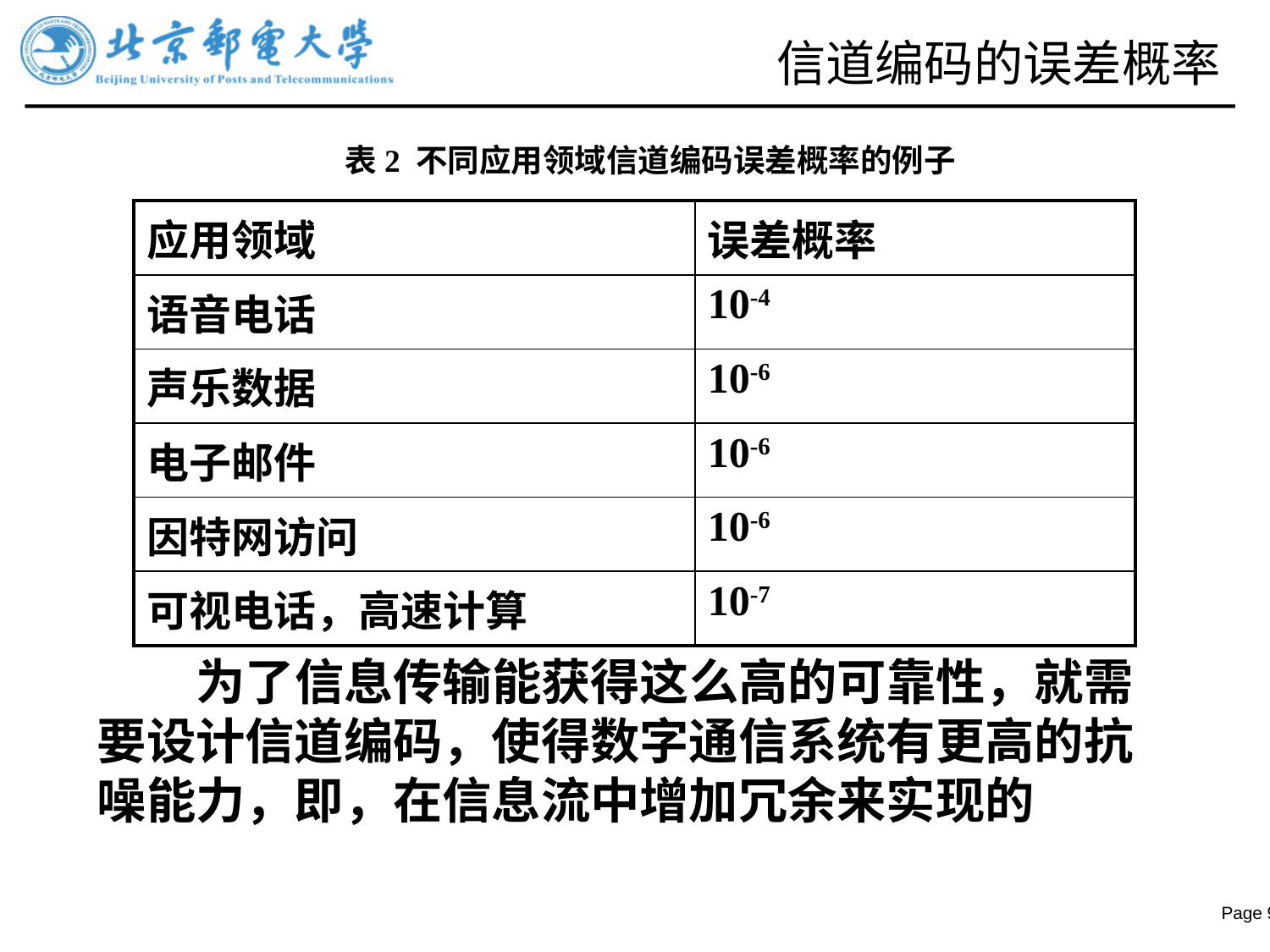

# 信道编码的误差概率
 表2 不同应用领域信道编码误差概率的例子

| 应用领域 | 误差概率 |
| --- | --- |
| 语音电话 | 10-4 |
| 声乐数据 | 10-6 |
| 电子邮件 | 10-6 |
| 因特网访问 | 10-6 |
| 可视电话，高速计算 | 10-7 |
为了信息传输能获得这么高的可靠性，就需要设计信道编码，使得数字通信系统有更高的抗噪能力，即，在信息流中增加冗余来实现的